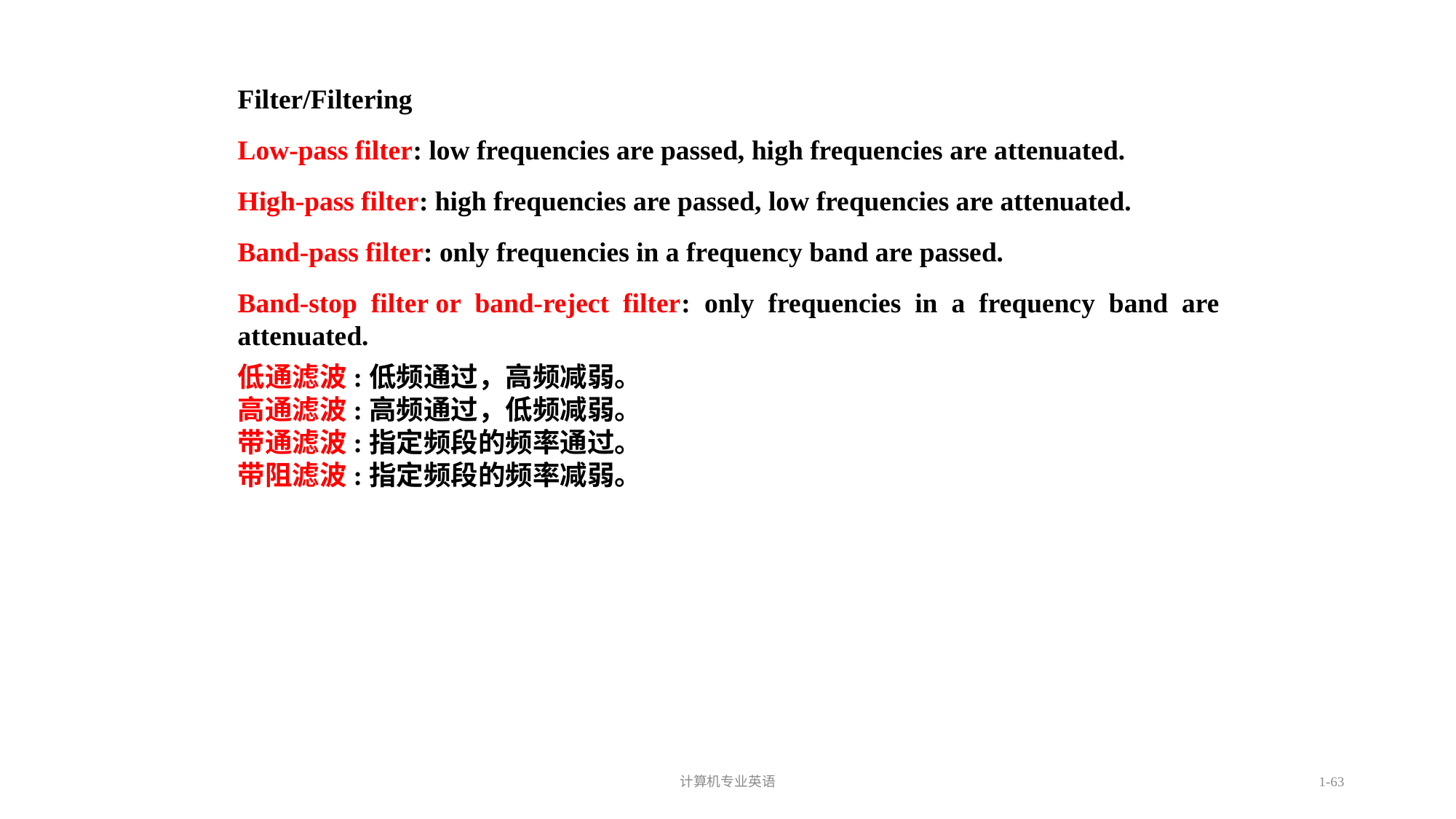

计算机专业英语
1-63
Filter/Filtering
Low-pass filter: low frequencies are passed, high frequencies are attenuated.
High-pass filter: high frequencies are passed, low frequencies are attenuated.
Band-pass filter: only frequencies in a frequency band are passed.
Band-stop filter or band-reject filter: only frequencies in a frequency band are attenuated.
低通滤波:低频通过，高频减弱。
高通滤波:高频通过，低频减弱。
带通滤波:指定频段的频率通过。
带阻滤波:指定频段的频率减弱。